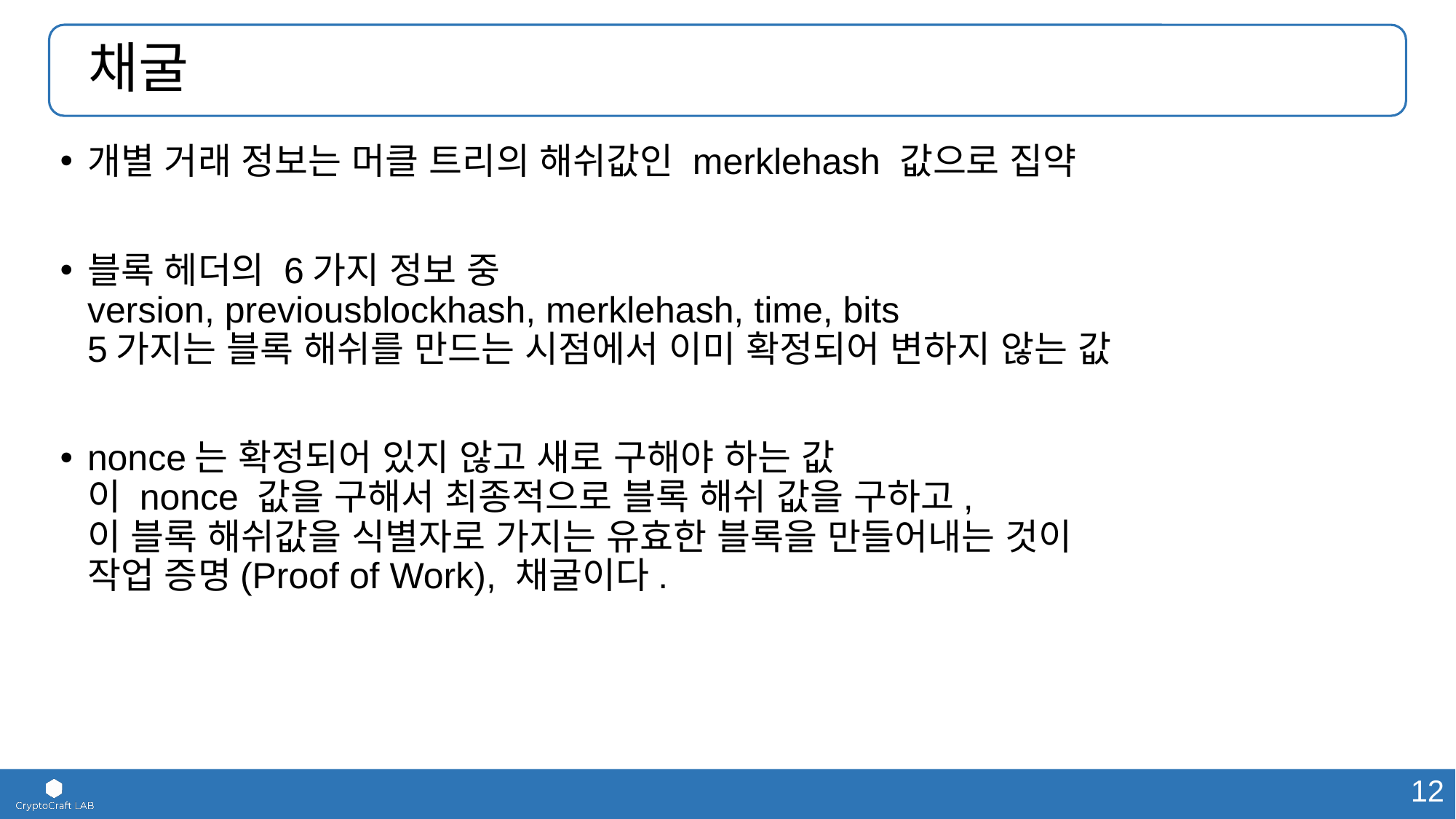

# 채굴
개별 거래 정보는 머클 트리의 해쉬값인 merklehash 값으로 집약

블록 헤더의 6가지 정보 중
version, previousblockhash, merklehash, time, bits
5가지는 블록 해쉬를 만드는 시점에서 이미 확정되어 변하지 않는 값

nonce는 확정되어 있지 않고 새로 구해야 하는 값
이 nonce 값을 구해서 최종적으로 블록 해쉬 값을 구하고,
이 블록 해쉬값을 식별자로 가지는 유효한 블록을 만들어내는 것이
작업 증명(Proof of Work), 채굴이다.